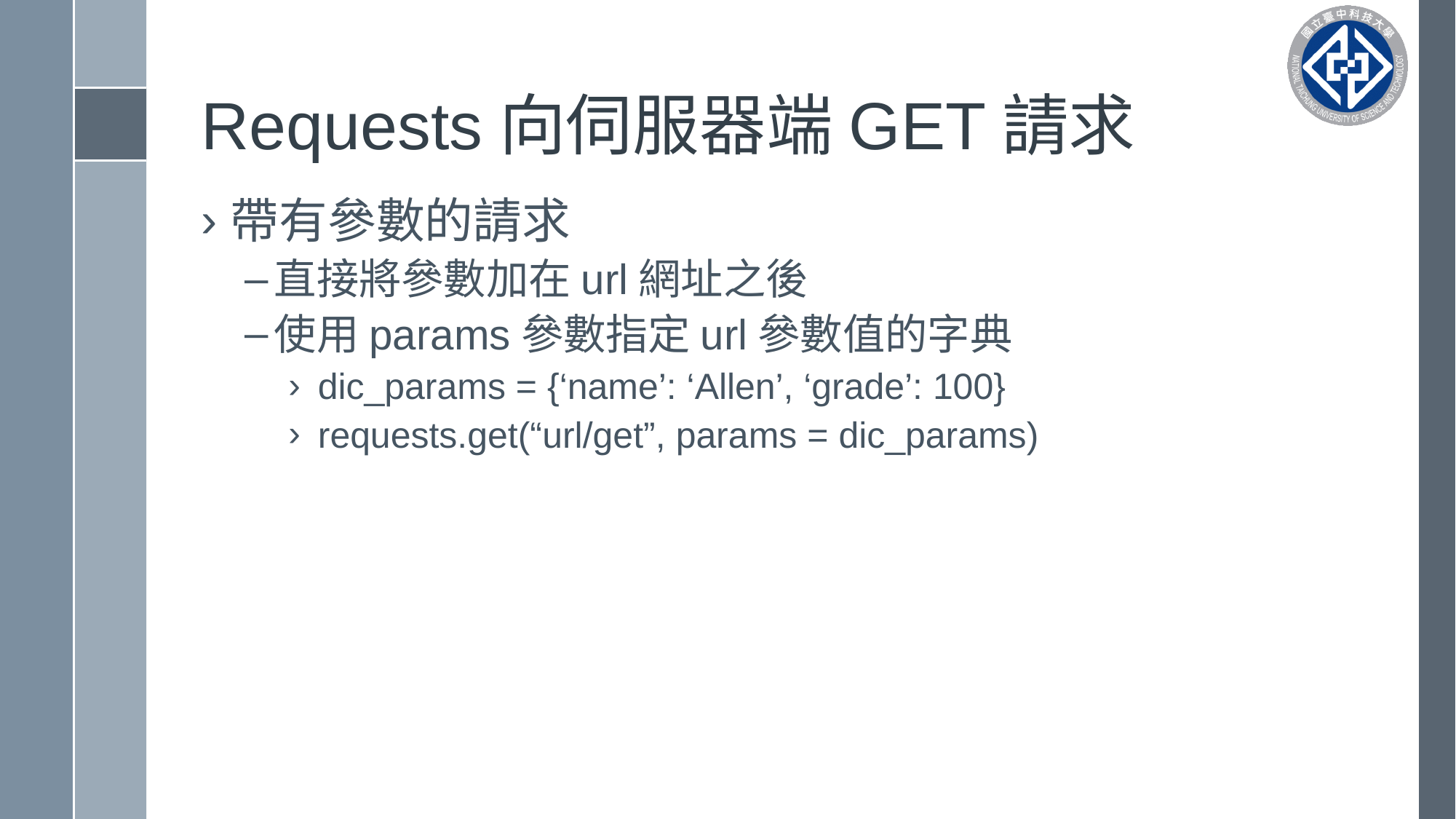

# Requests向伺服器端GET請求
帶有參數的請求
直接將參數加在url網址之後
使用params參數指定url參數值的字典
dic_params = {‘name’: ‘Allen’, ‘grade’: 100}
requests.get(“url/get”, params = dic_params)